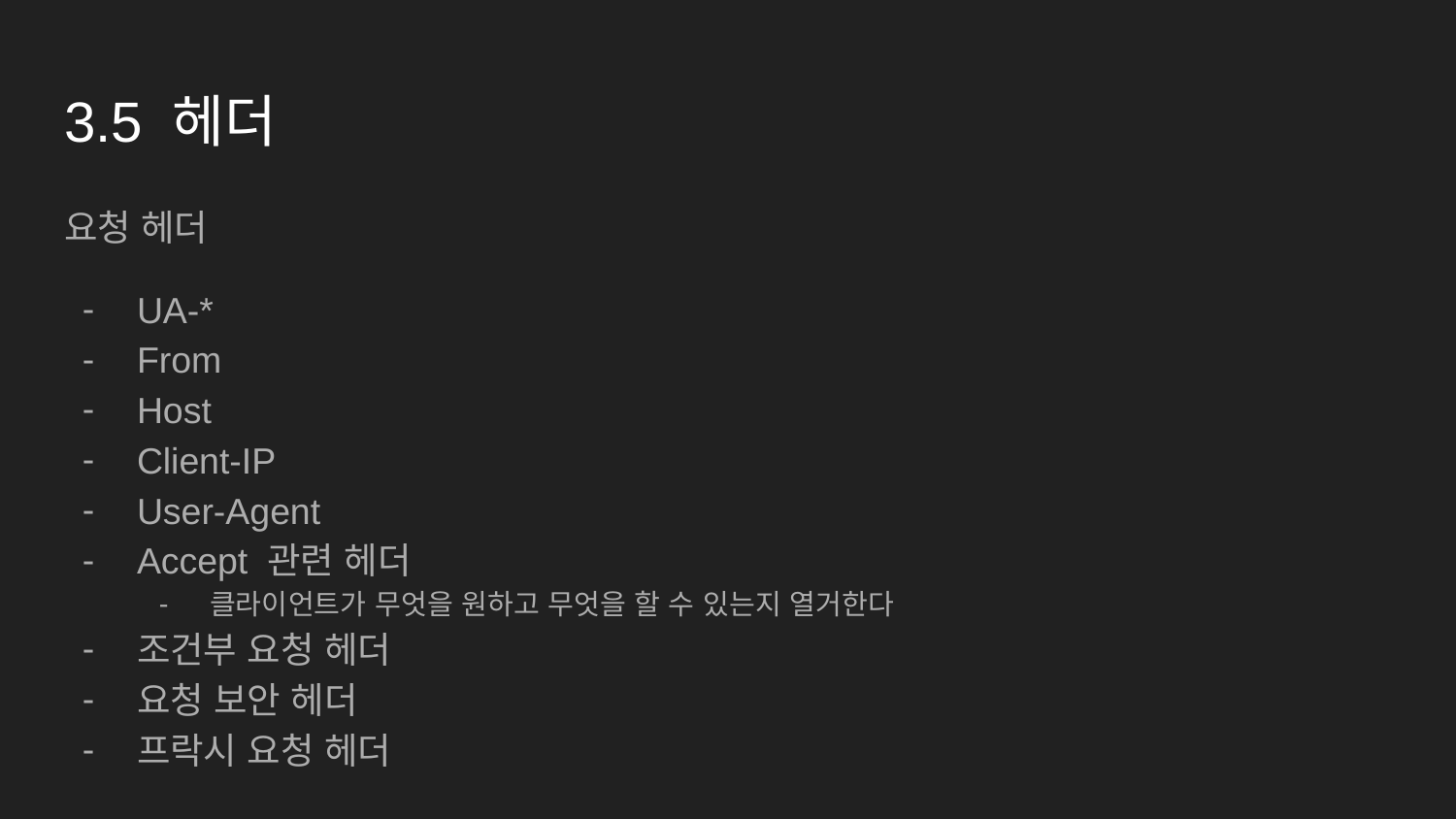

# 3.5 헤더
요청 헤더
UA-*
From
Host
Client-IP
User-Agent
Accept 관련 헤더
클라이언트가 무엇을 원하고 무엇을 할 수 있는지 열거한다
조건부 요청 헤더
요청 보안 헤더
프락시 요청 헤더